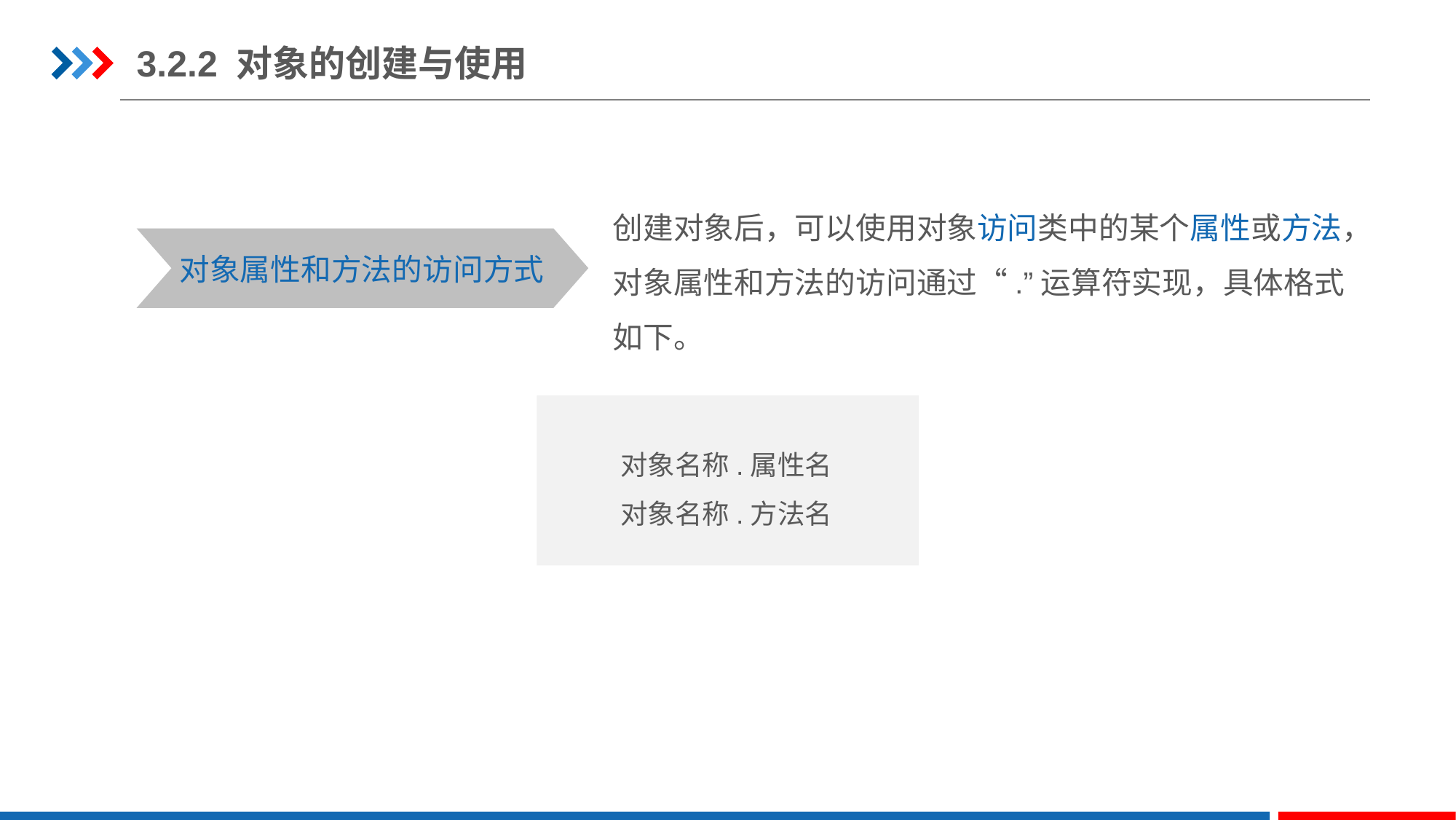

3.2.2 对象的创建与使用
创建对象后，可以使用对象访问类中的某个属性或方法，对象属性和方法的访问通过“.”运算符实现，具体格式如下。

对象属性和方法的访问方式
对象名称.属性名
对象名称.方法名